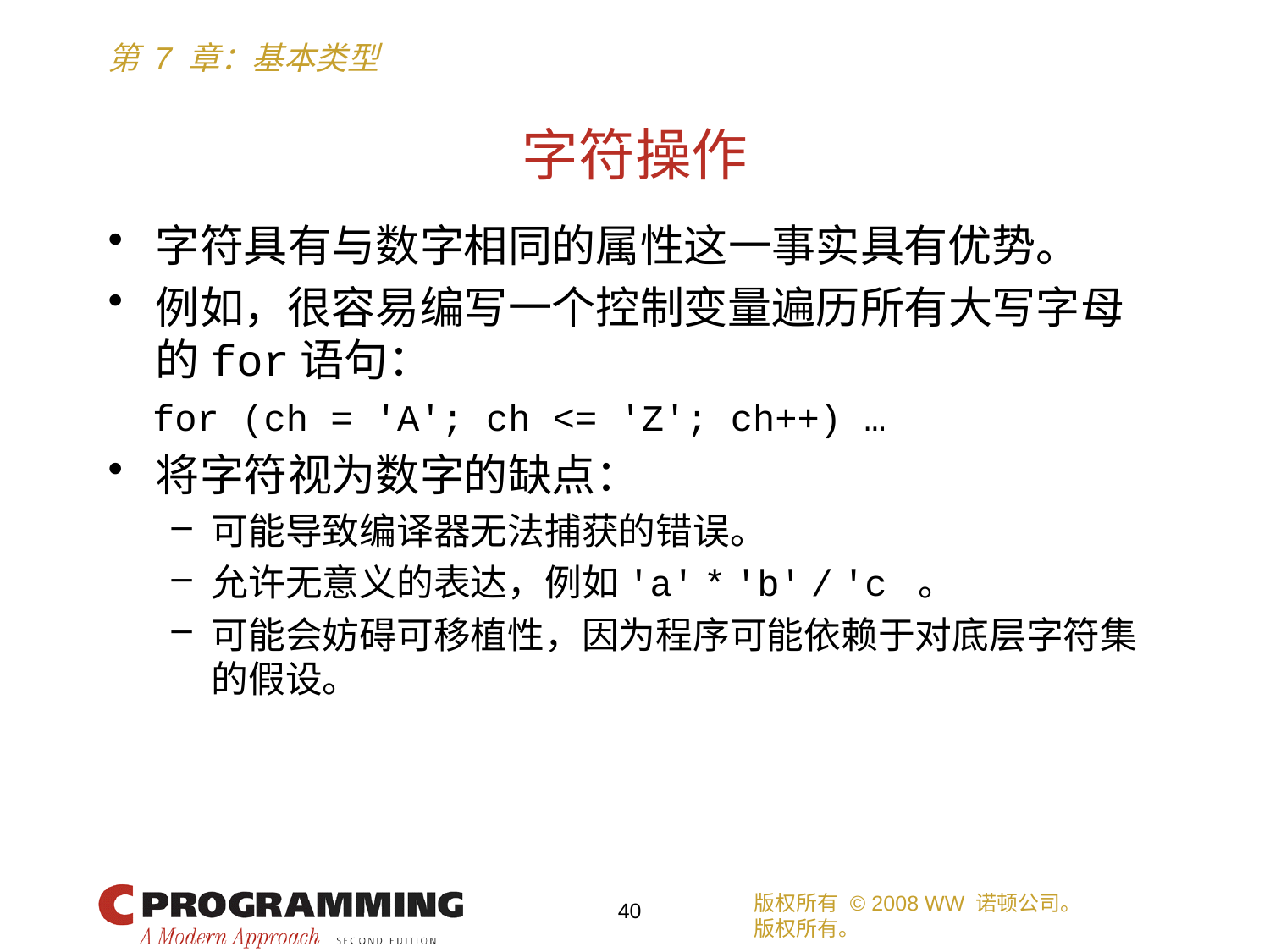

# 字符操作
字符具有与数字相同的属性这一事实具有优势。
例如，很容易编写一个控制变量遍历所有大写字母的for语句：
  for (ch = 'A'; ch <= 'Z'; ch++) …
将字符视为数字的缺点：
可能导致编译器无法捕获的错误。
允许无意义的表达，例如'a' * 'b' / 'c 。
可能会妨碍可移植性，因为程序可能依赖于对底层字符集的假设。

版权所有 © 2008 WW 诺顿公司。
版权所有。
40